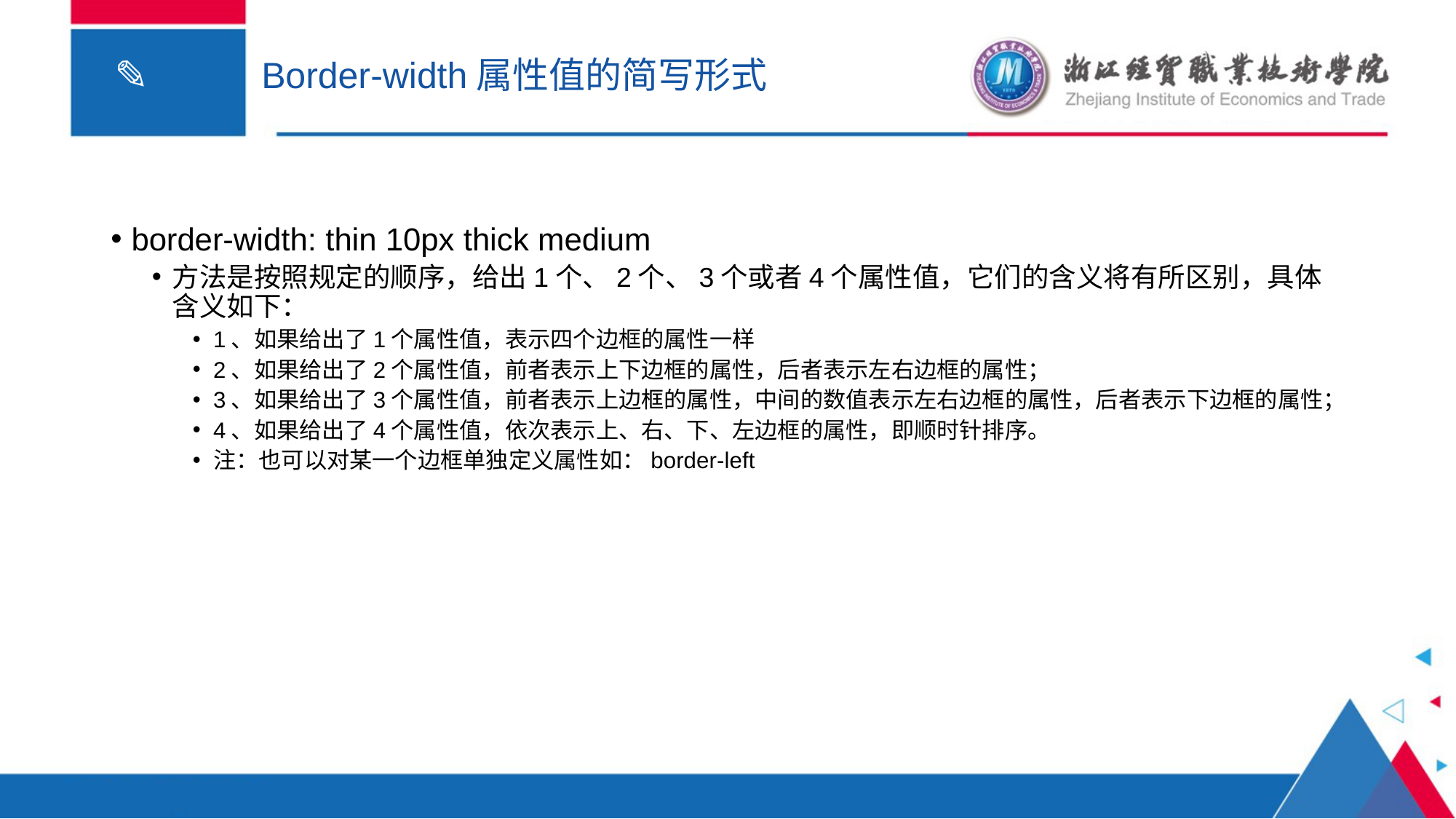

# Border-width属性值的简写形式

border-width: thin 10px thick medium
方法是按照规定的顺序，给出1个、2个、3个或者4个属性值，它们的含义将有所区别，具体含义如下：
1、如果给出了1个属性值，表示四个边框的属性一样
2、如果给出了2个属性值，前者表示上下边框的属性，后者表示左右边框的属性；
3、如果给出了3个属性值，前者表示上边框的属性，中间的数值表示左右边框的属性，后者表示下边框的属性；
4、如果给出了4个属性值，依次表示上、右、下、左边框的属性，即顺时针排序。
注：也可以对某一个边框单独定义属性如：border-left